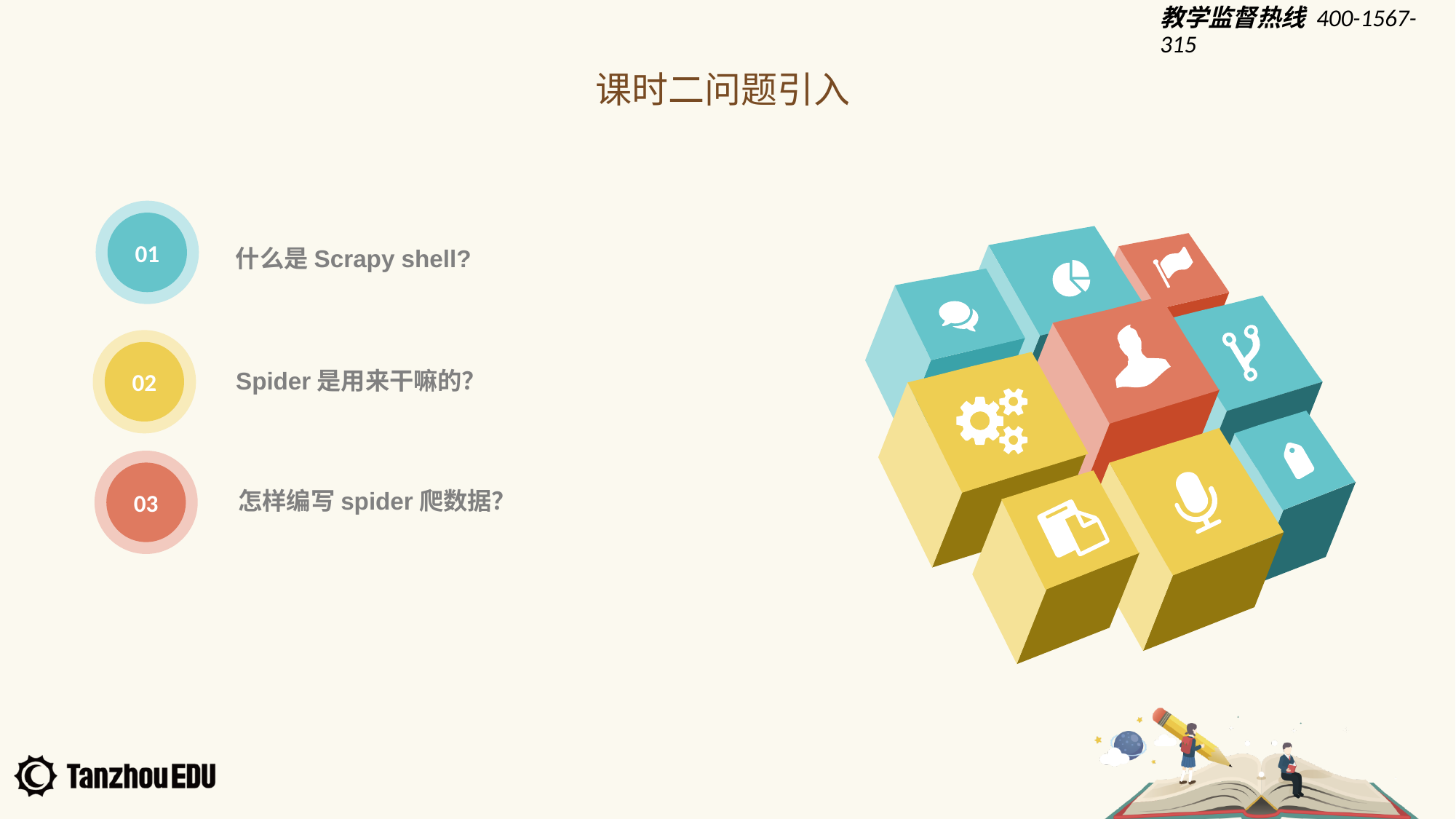

课时二问题引入

01

什么是Scrapy shell?

02

Spider是用来干嘛的？

03

怎样编写spider爬数据？